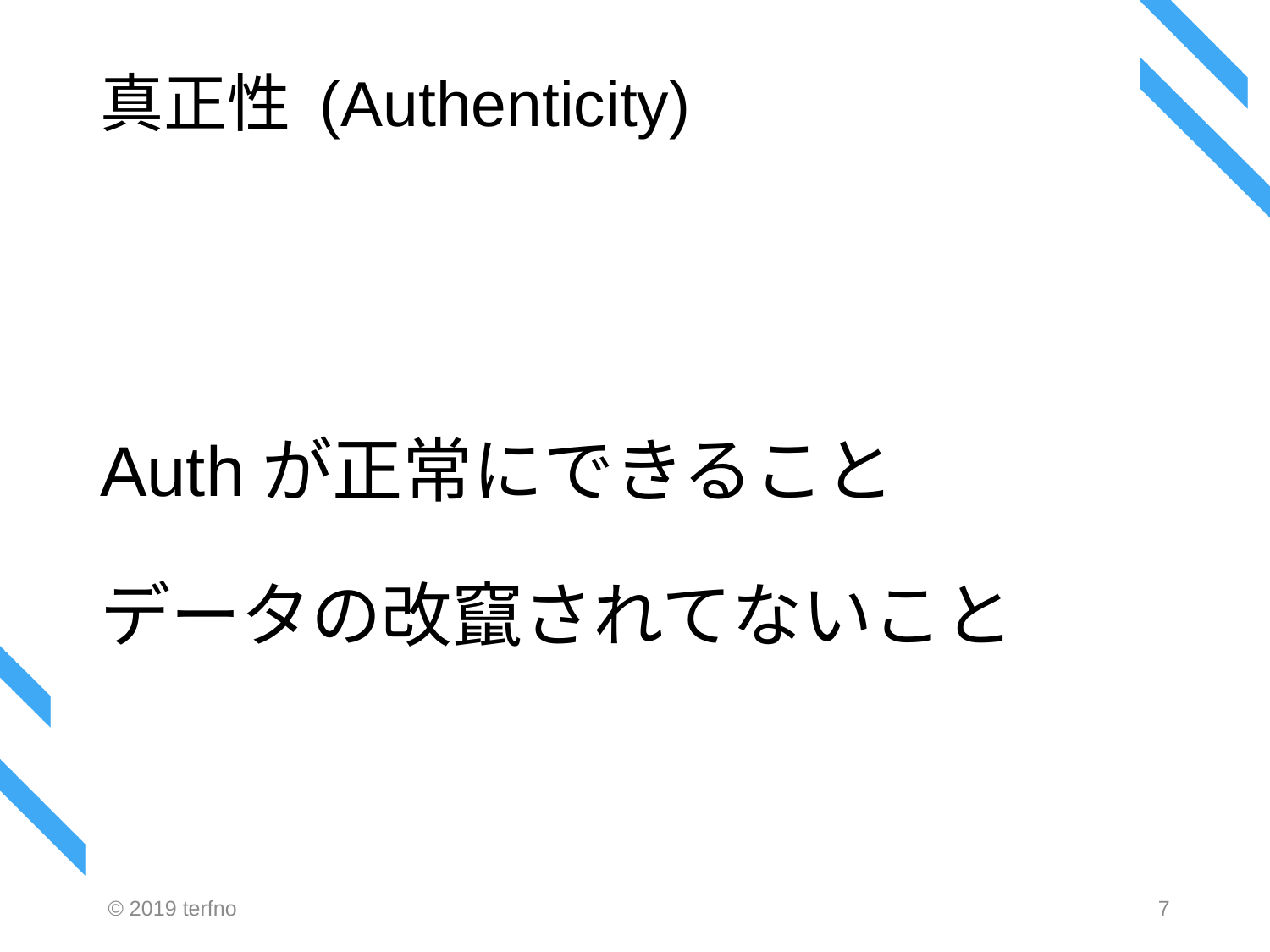

# 真正性 (Authenticity)
Authが正常にできること
データの改竄されてないこと
© 2019 terfno
7